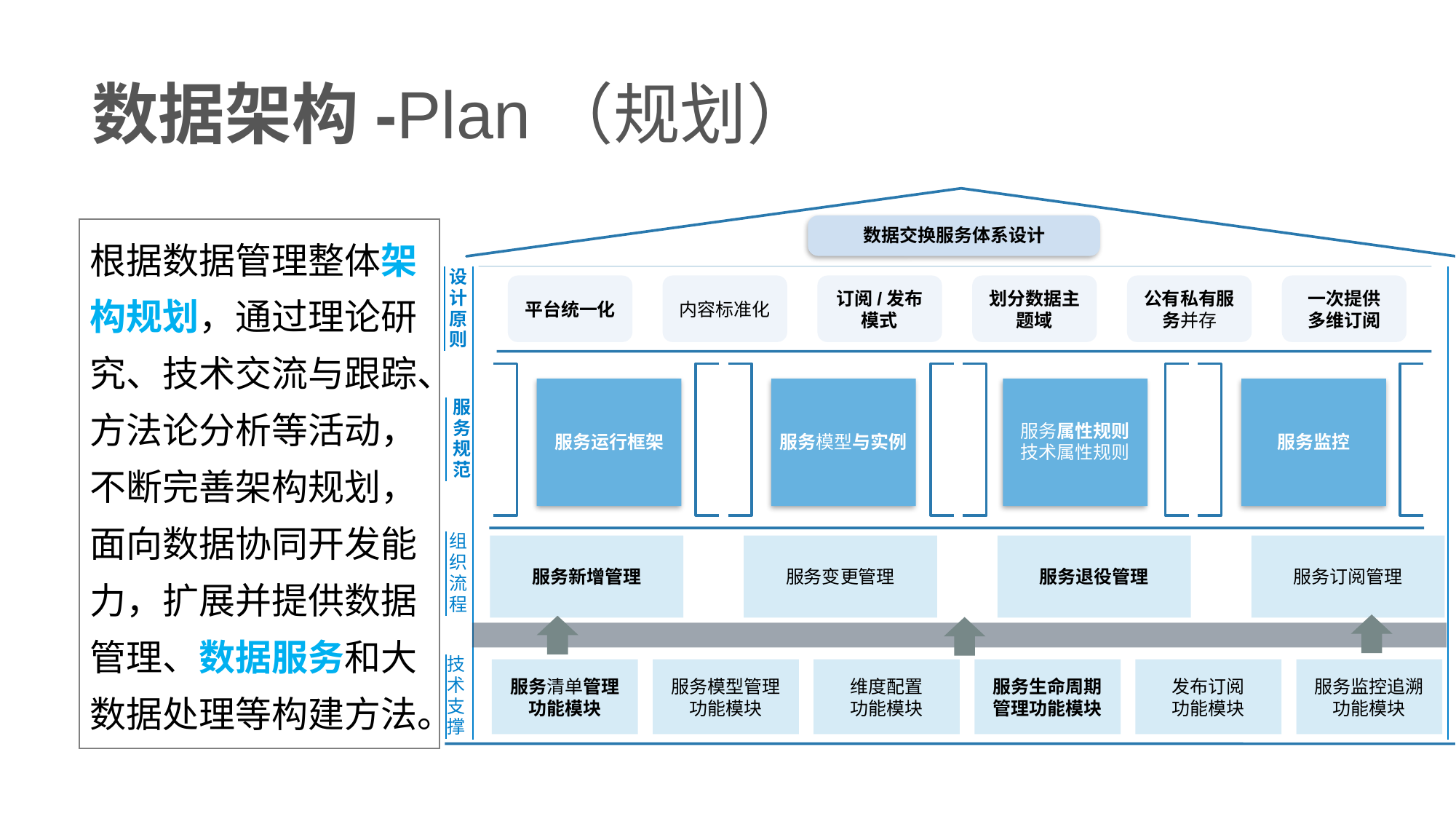

数据架构-Plan（规划）
数据交换服务体系设计
根据数据管理整体架构规划，通过理论研究、技术交流与跟踪、方法论分析等活动，不断完善架构规划，面向数据协同开发能力，扩展并提供数据管理、数据服务和大数据处理等构建方法。

设计原则
平台统一化
内容标准化
订阅/发布模式
划分数据主题域
公有私有服务并存
一次提供
多维订阅

服务运行框架
服务模型与实例
服务属性规则
技术属性规则
服务监控
服务规范

组织流程
服务新增管理
服务变更管理
服务退役管理
服务订阅管理

技术支撑
服务清单管理功能模块
服务模型管理功能模块
维度配置
功能模块
服务生命周期管理功能模块
发布订阅
功能模块
服务监控追溯功能模块